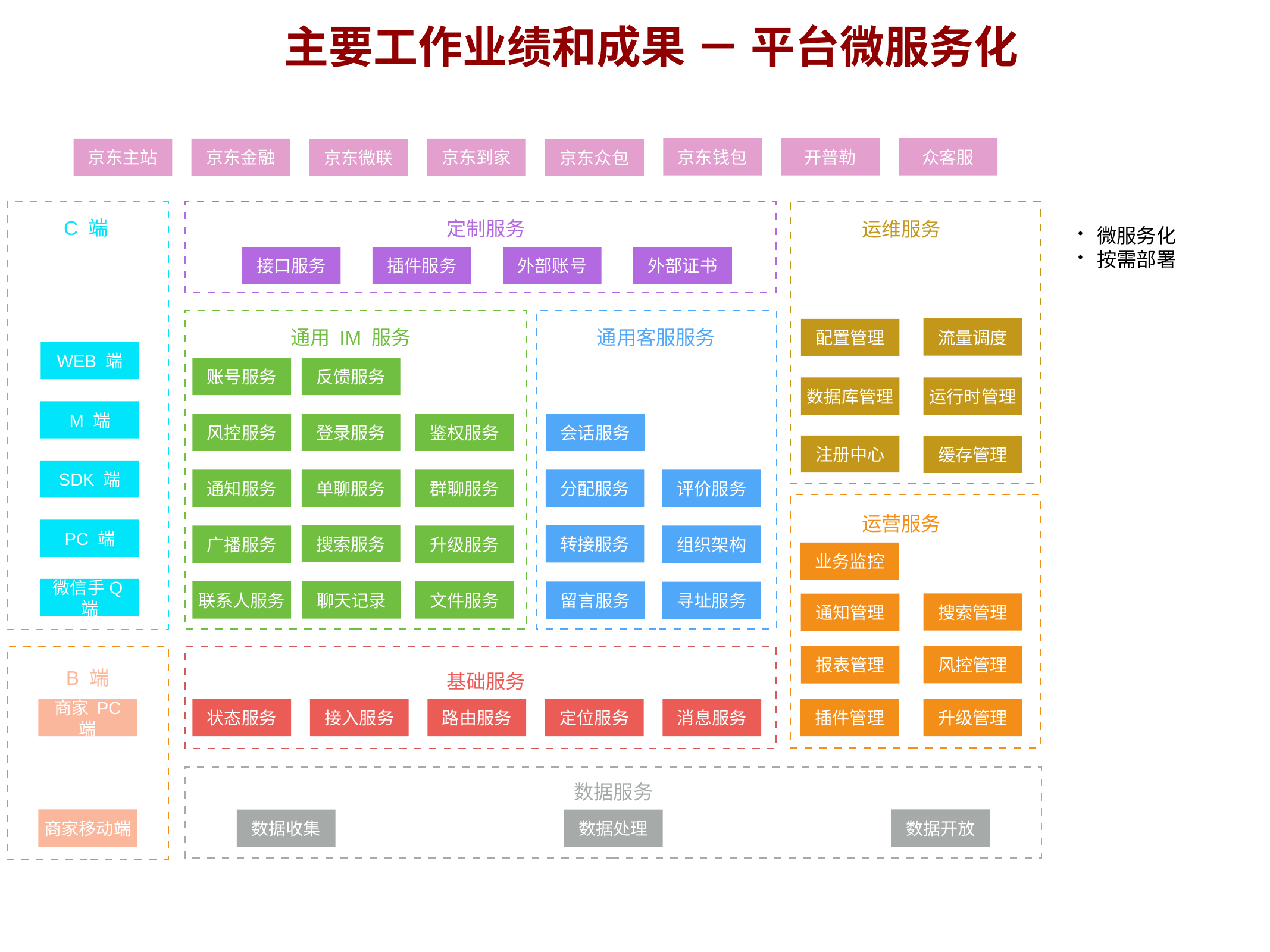

主要工作业绩和成果 － 平台微服务化
京东钱包
开普勒
众客服
京东主站
京东金融
京东到家
京东微联
京东众包

C 端
定制服务
运维服务
微服务化
按需部署
接口服务
插件服务
外部账号
外部证书

通用 IM 服务
通用客服服务
流量调度
配置管理
WEB 端
账号服务
反馈服务
数据库管理
运行时管理
M 端
风控服务
登录服务
鉴权服务
会话服务
注册中心
缓存管理
SDK 端
通知服务
单聊服务
群聊服务
分配服务
评价服务

运营服务
PC 端
搜索服务
转接服务
广播服务
升级服务
组织架构
业务监控
微信手Q端
联系人服务
聊天记录
文件服务
留言服务
寻址服务
搜索管理
通知管理
风控管理
报表管理

B 端
基础服务
商家 PC 端
状态服务
接入服务
路由服务
定位服务
消息服务
插件管理
升级管理

数据服务
商家移动端
数据开放
数据收集
数据处理